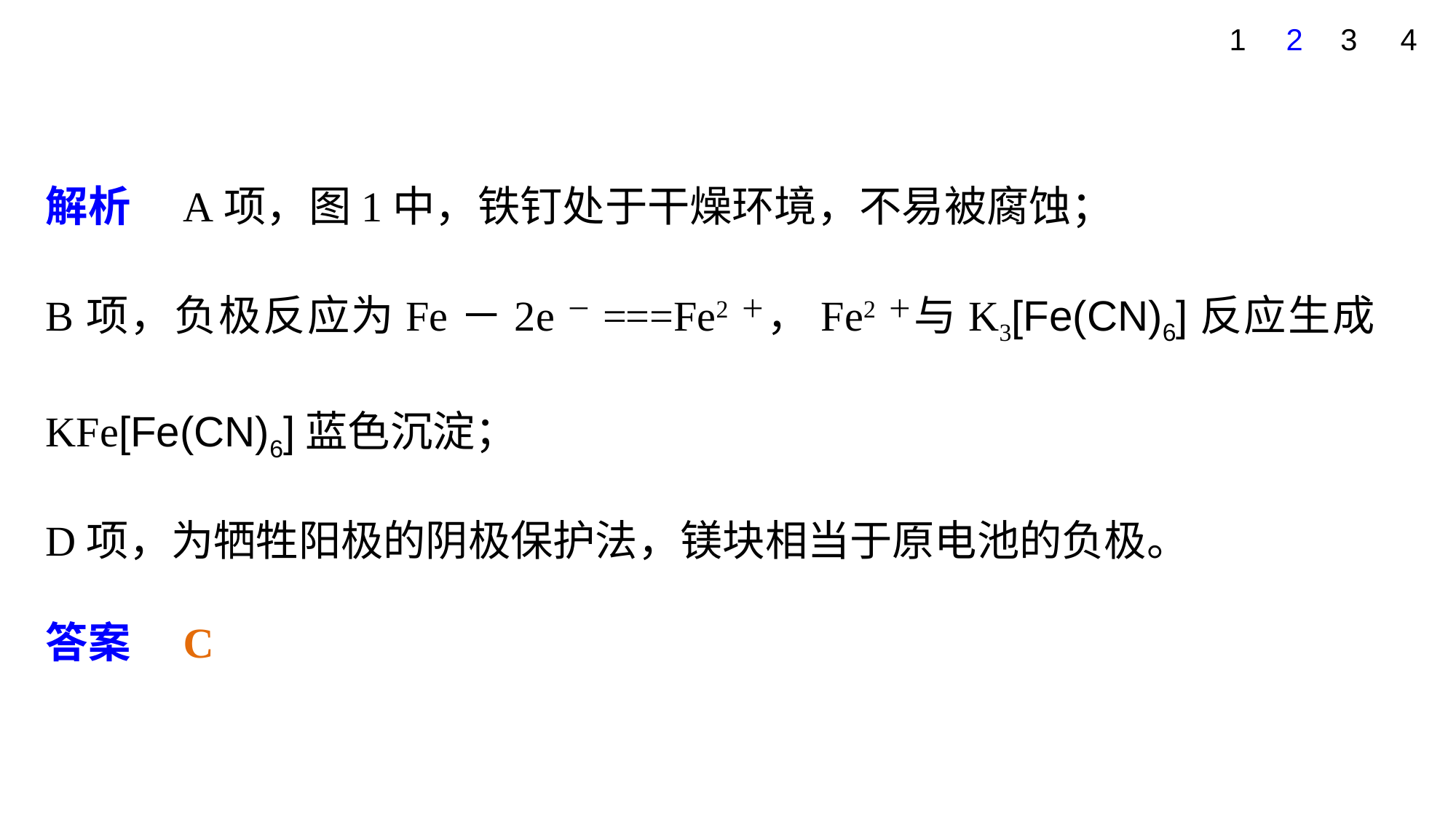

1
2
3
4
解析　A项，图1中，铁钉处于干燥环境，不易被腐蚀；
B项，负极反应为Fe－2e－===Fe2＋，Fe2＋与K3[Fe(CN)6]反应生成KFe[Fe(CN)6]蓝色沉淀；
D项，为牺牲阳极的阴极保护法，镁块相当于原电池的负极。
答案　C